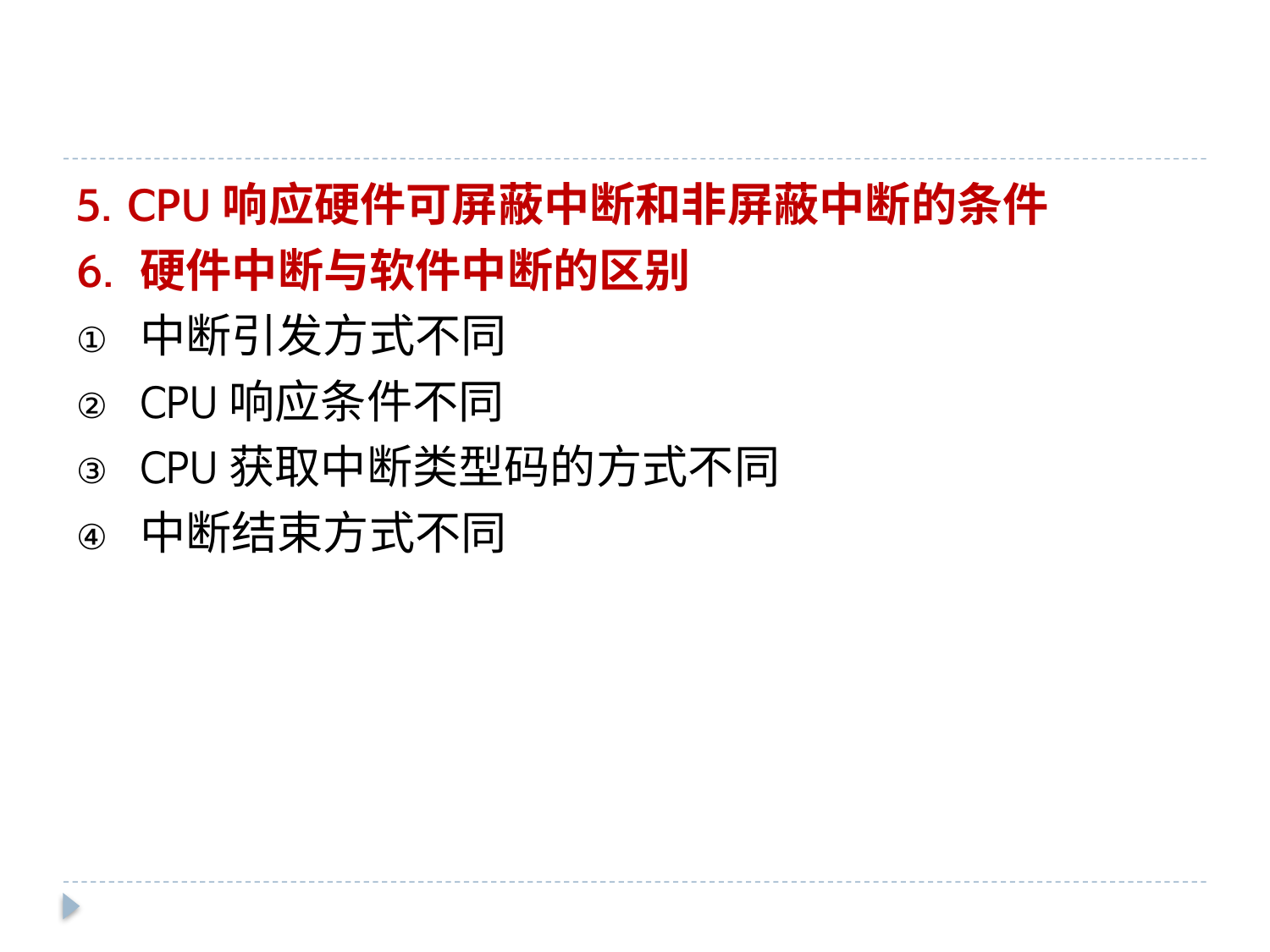

#
5. CPU响应硬件可屏蔽中断和非屏蔽中断的条件
6. 硬件中断与软件中断的区别
中断引发方式不同
CPU响应条件不同
CPU获取中断类型码的方式不同
中断结束方式不同